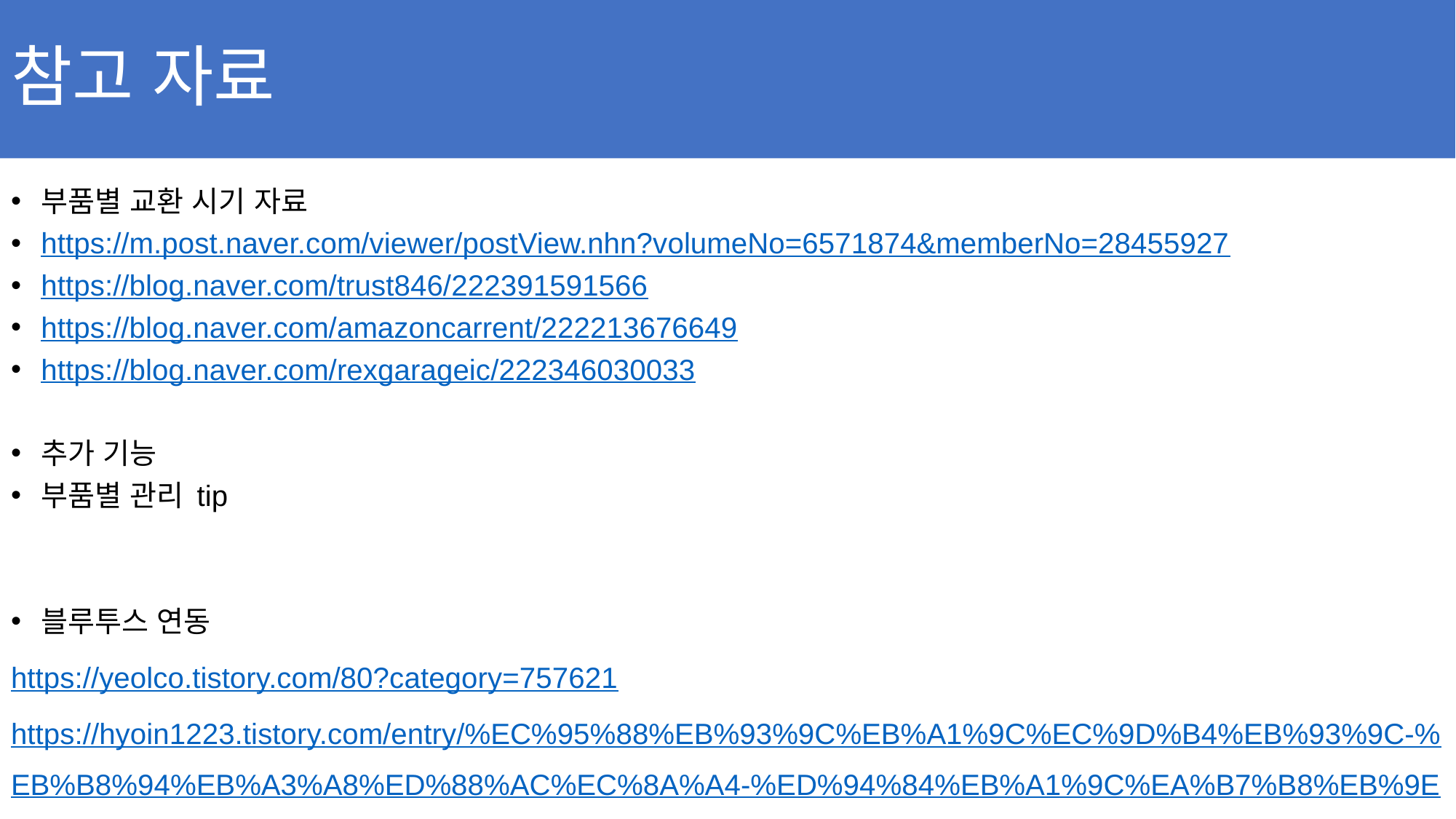

# 참고 자료
부품별 교환 시기 자료
https://m.post.naver.com/viewer/postView.nhn?volumeNo=6571874&memberNo=28455927
https://blog.naver.com/trust846/222391591566
https://blog.naver.com/amazoncarrent/222213676649
https://blog.naver.com/rexgarageic/222346030033

추가 기능
부품별 관리 tip

블루투스 연동
https://yeolco.tistory.com/80?category=757621
https://hyoin1223.tistory.com/entry/%EC%95%88%EB%93%9C%EB%A1%9C%EC%9D%B4%EB%93%9C-%EB%B8%94%EB%A3%A8%ED%88%AC%EC%8A%A4-%ED%94%84%EB%A1%9C%EA%B7%B8%EB%9E%98%EB%B0%8D
https://developer.android.com/guide/topics/connectivity/bluetooth?hl=ko - 연결관리/데이터 전송 방법